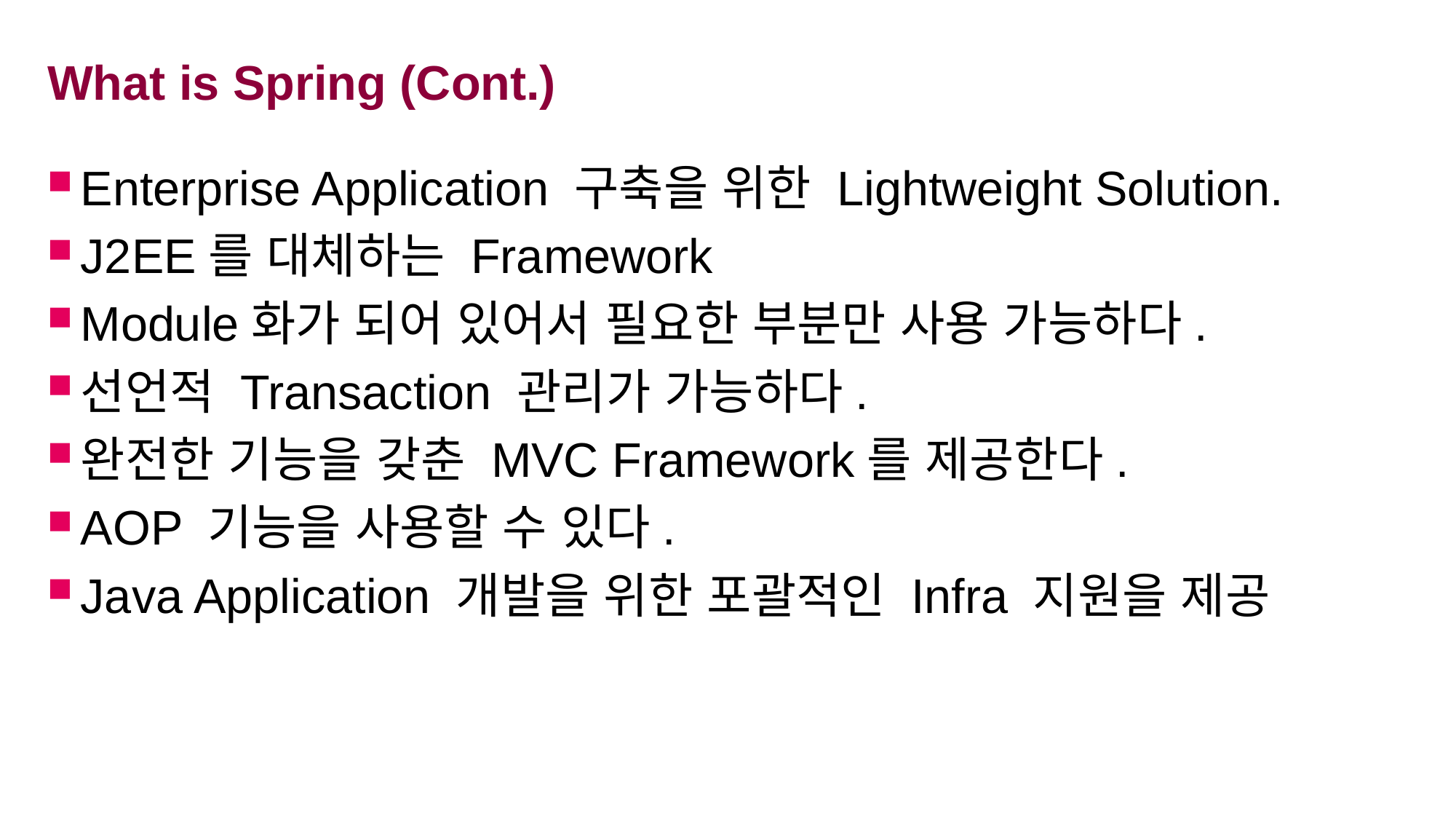

# What is Spring (Cont.)
Enterprise Application 구축을 위한 Lightweight Solution.
J2EE를 대체하는 Framework
Module화가 되어 있어서 필요한 부분만 사용 가능하다.
선언적 Transaction 관리가 가능하다.
완전한 기능을 갖춘 MVC Framework를 제공한다.
AOP 기능을 사용할 수 있다.
Java Application 개발을 위한 포괄적인 Infra 지원을 제공